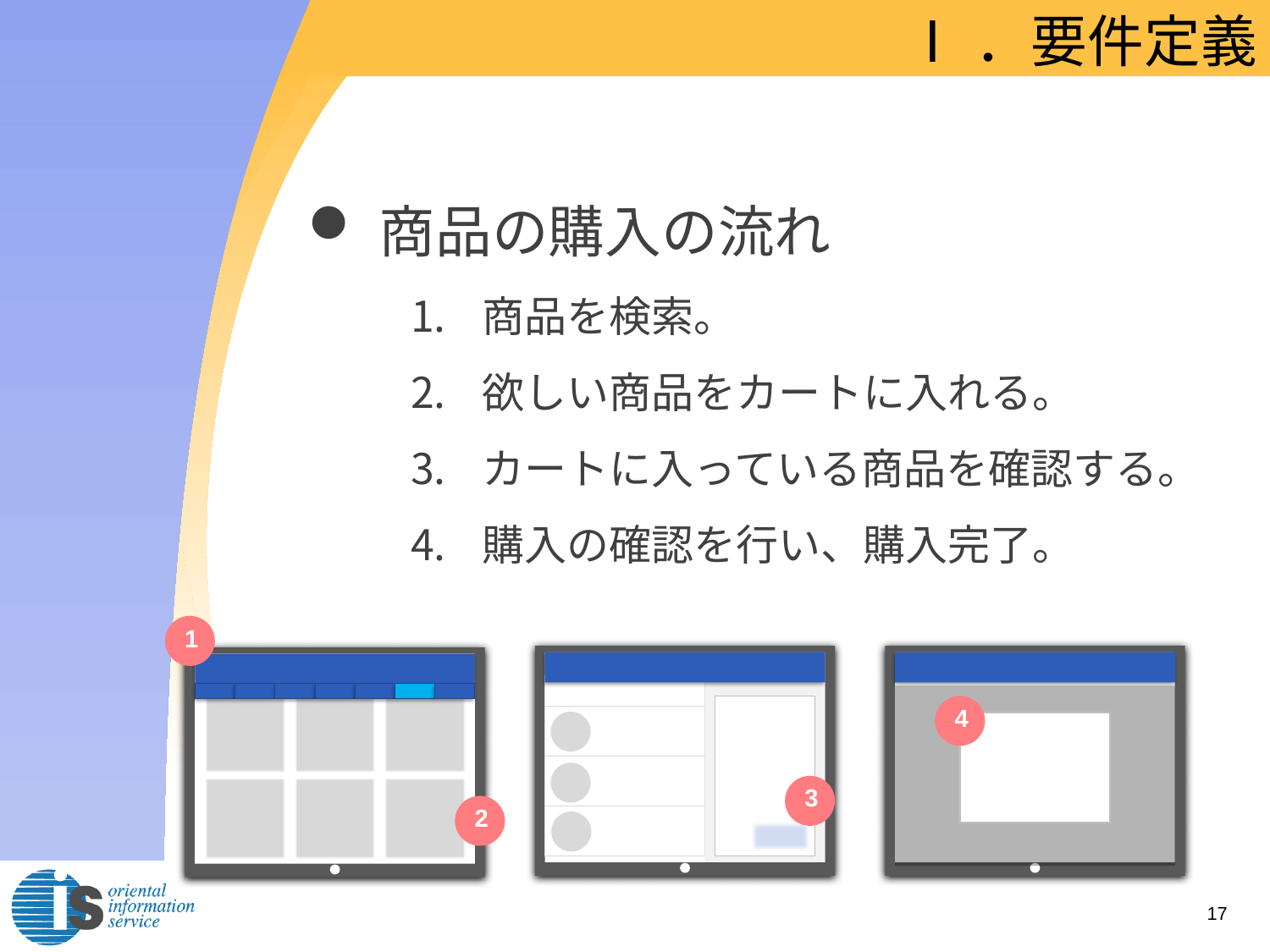

# Ⅰ．要件定義
商品の購入の流れ
商品を検索。
欲しい商品をカートに入れる。
カートに入っている商品を確認する。
購入の確認を行い、購入完了。
1

4

3

2

17